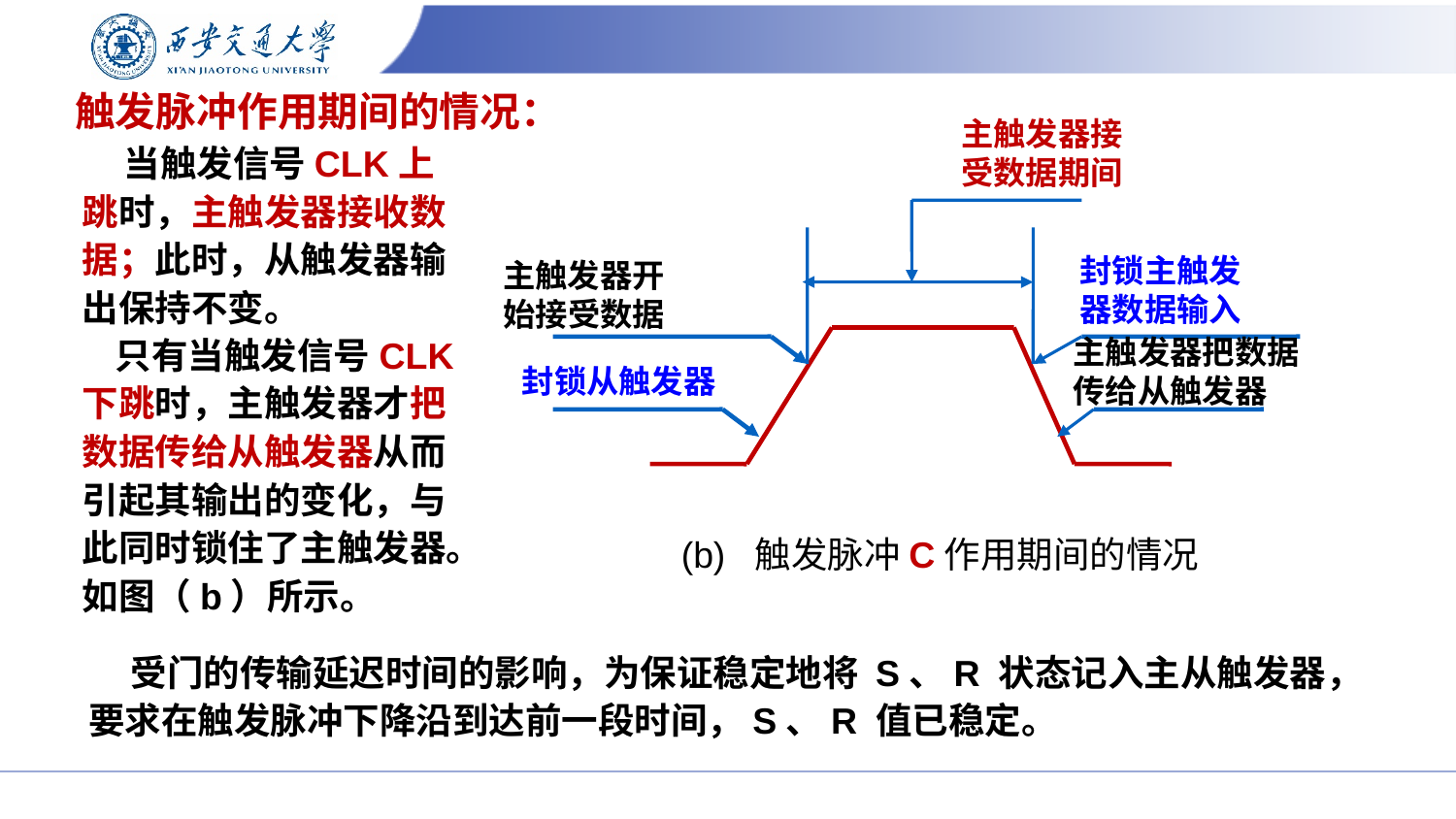

# 触发脉冲作用期间的情况：
主触发器接
受数据期间
    当触发信号CLK上跳时，主触发器接收数据；此时，从触发器输出保持不变。
   只有当触发信号CLK下跳时，主触发器才把数据传给从触发器从而引起其输出的变化，与此同时锁住了主触发器。如图（b）所示。

封锁主触发
器数据输入
主触发器开
始接受数据

主触发器把数据
传给从触发器

封锁从触发器

(b)  触发脉冲C作用期间的情况
    受门的传输延迟时间的影响，为保证稳定地将 S、R 状态记入主从触发器，
要求在触发脉冲下降沿到达前一段时间，S、R 值已稳定。